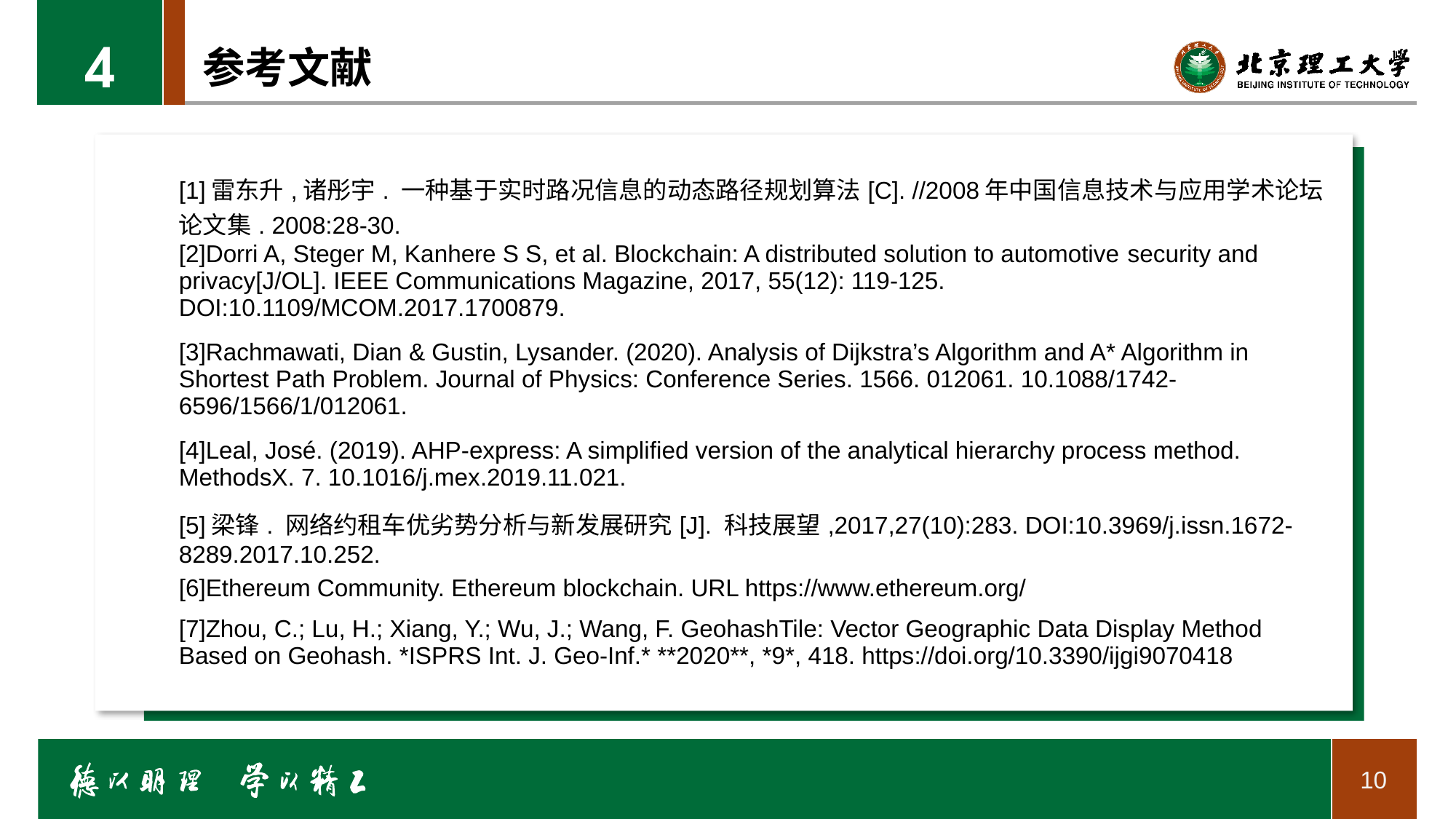

4
# 参考文献

| [1]雷东升,诸彤宇. 一种基于实时路况信息的动态路径规划算法[C]. //2008年中国信息技术与应用学术论坛论文集. 2008:28-30. |
| --- |
| [2]Dorri A, Steger M, Kanhere S S, et al. Blockchain: A distributed solution to automotive security and privacy[J/OL]. IEEE Communications Magazine, 2017, 55(12): 119-125. DOI:10.1109/MCOM.2017.1700879. |
| [3]Rachmawati, Dian & Gustin, Lysander. (2020). Analysis of Dijkstra’s Algorithm and A\* Algorithm in Shortest Path Problem. Journal of Physics: Conference Series. 1566. 012061. 10.1088/1742-6596/1566/1/012061. |
| [4]Leal, José. (2019). AHP-express: A simplified version of the analytical hierarchy process method. MethodsX. 7. 10.1016/j.mex.2019.11.021. |
| [5]梁锋. 网络约租车优劣势分析与新发展研究[J]. 科技展望,2017,27(10):283. DOI:10.3969/j.issn.1672-8289.2017.10.252. |
| [6]Ethereum Community. Ethereum blockchain. URL https://www.ethereum.org/ |
| [7]Zhou, C.; Lu, H.; Xiang, Y.; Wu, J.; Wang, F. GeohashTile: Vector Geographic Data Display Method Based on Geohash. \*ISPRS Int. J. Geo-Inf.\* \*\*2020\*\*, \*9\*, 418. https://doi.org/10.3390/ijgi9070418 |